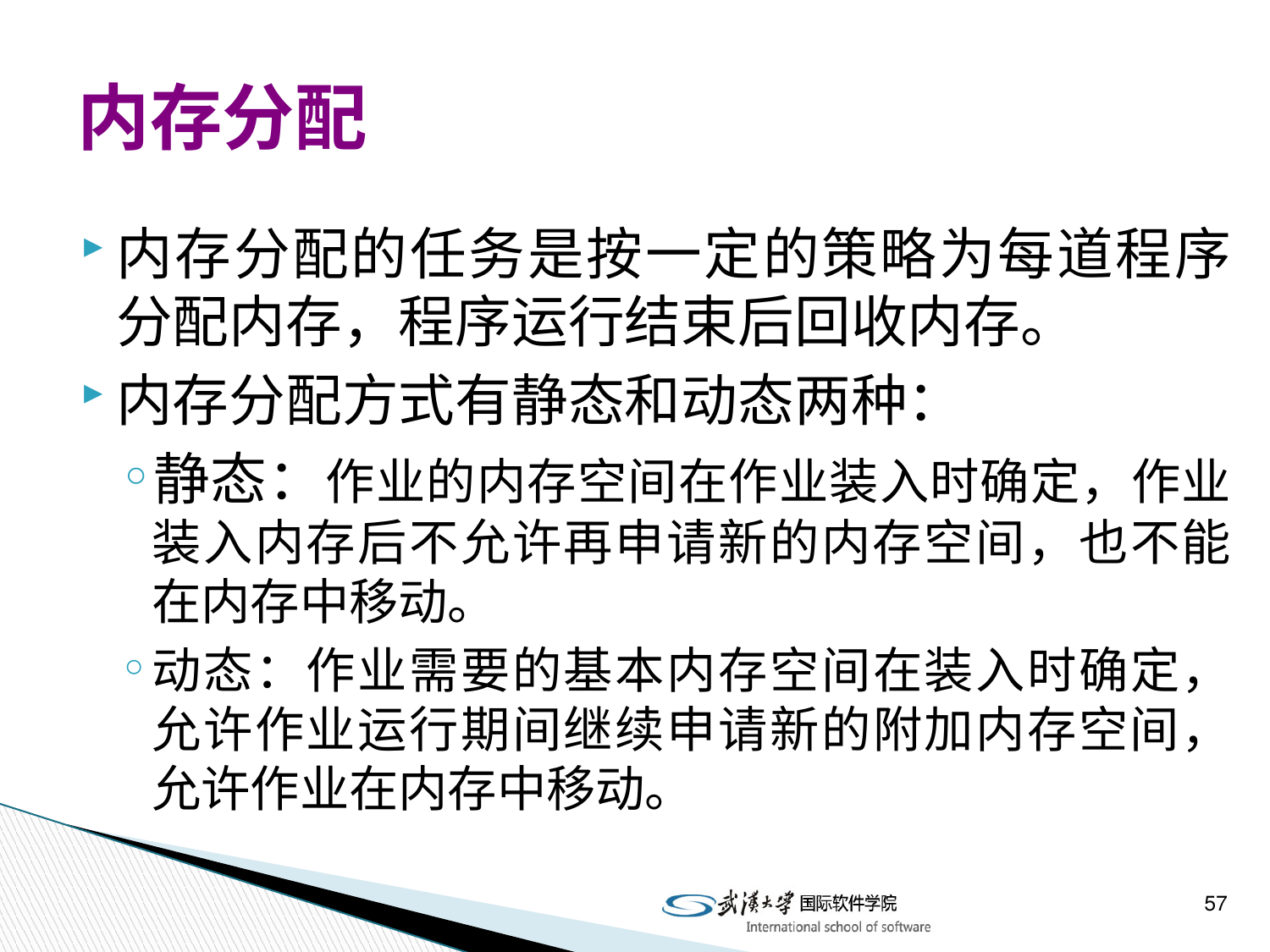

# 内存分配
内存分配的任务是按一定的策略为每道程序分配内存，程序运行结束后回收内存。
内存分配方式有静态和动态两种：
静态：作业的内存空间在作业装入时确定，作业装入内存后不允许再申请新的内存空间，也不能在内存中移动。
动态：作业需要的基本内存空间在装入时确定，允许作业运行期间继续申请新的附加内存空间，允许作业在内存中移动。